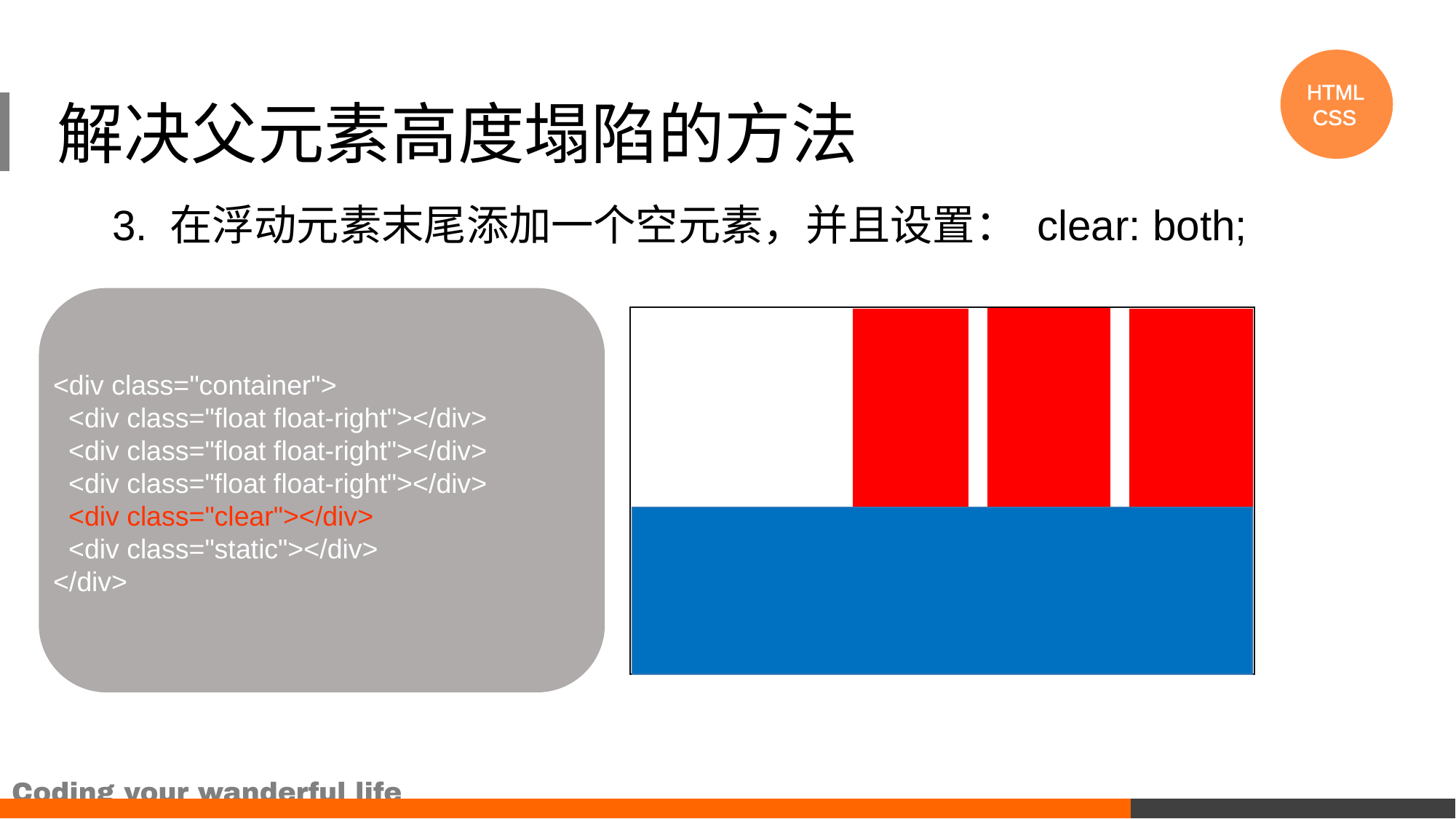

HTML
  CSS
#
  解决父元素高度塌陷的方法

3. 在浮动元素末尾添加一个空元素，并且设置： clear: both;

<div class="container">
  <div class="float float-right"></div>
  <div class="float float-right"></div>
  <div class="float float-right"></div>
  <div class="clear"></div>
  <div class="static"></div>
</div>

Coding your wanderful life